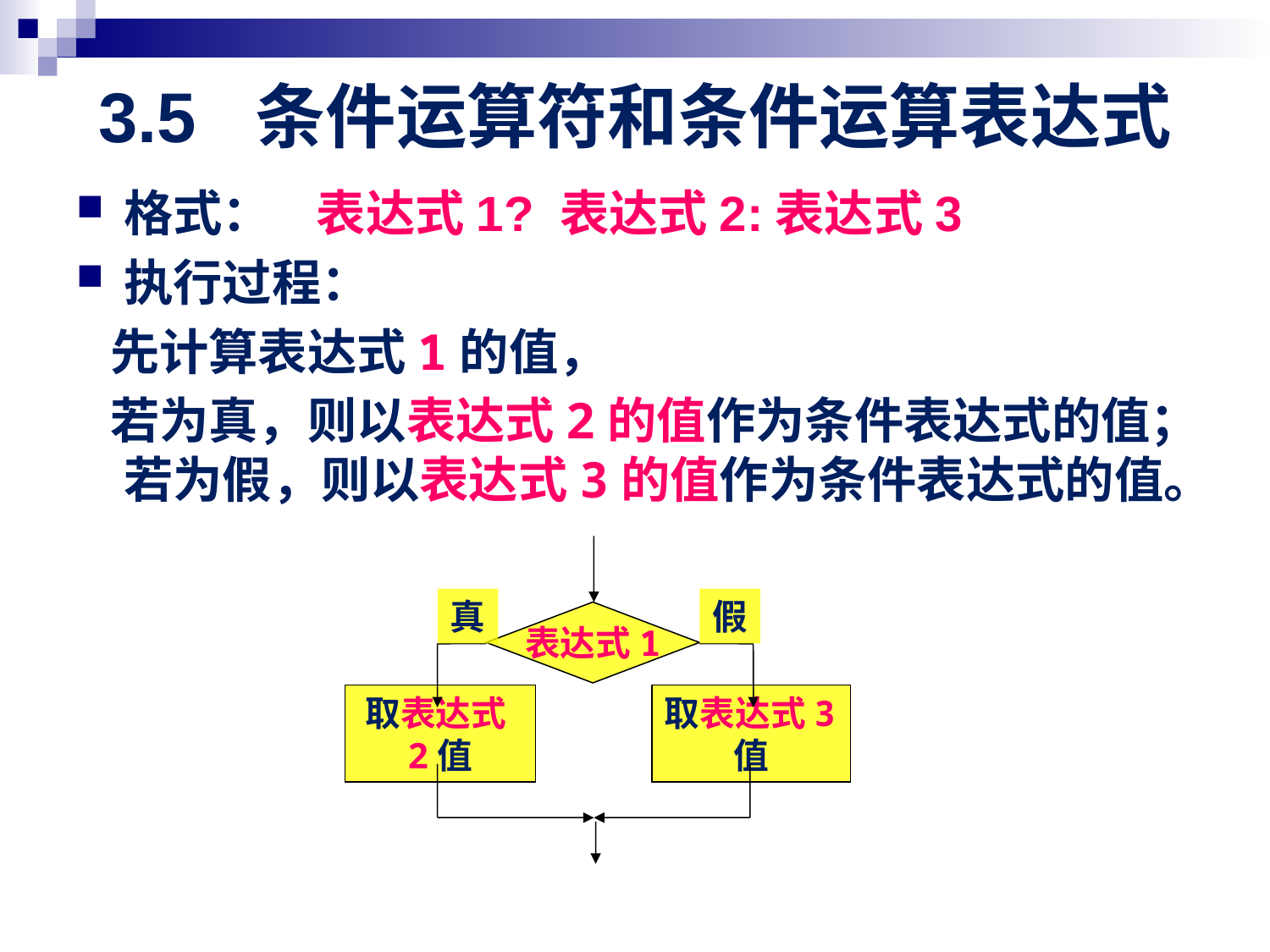

# 3.5 条件运算符和条件运算表达式
格式：    表达式1? 表达式2:表达式3
执行过程：
  先计算表达式1的值，
  若为真，则以表达式2的值作为条件表达式的值；若为假，则以表达式3的值作为条件表达式的值。

真
假
表达式1

取表达式2值
取表达式3值

21